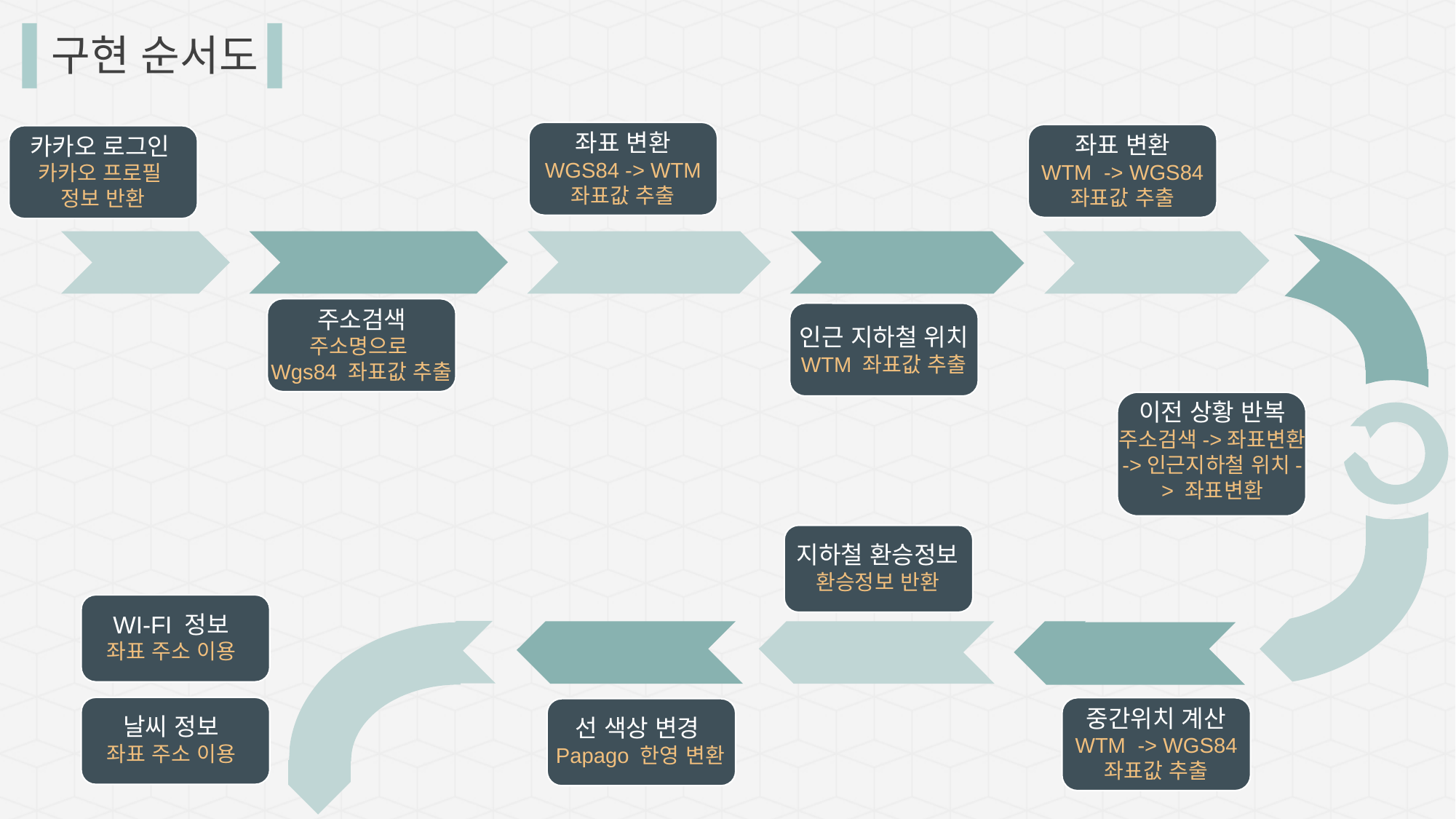

구현 순서도

좌표 변환
WGS84 -> WTM 좌표값 추출

좌표 변환
WTM  -> WGS84 좌표값 추출

카카오 로그인
카카오 프로필
정보 반환

주소검색
주소명으로
Wgs84 좌표값 추출

인근 지하철 위치
WTM 좌표값 추출
이전 상황 반복
주소검색->좌표변환
->인근지하철 위치-> 좌표변환

지하철 환승정보
환승정보 반환

WI-FI 정보
좌표 주소 이용

날씨 정보
좌표 주소 이용
중간위치 계산
WTM  -> WGS84 좌표값 추출

선 색상 변경Papago 한영 변환